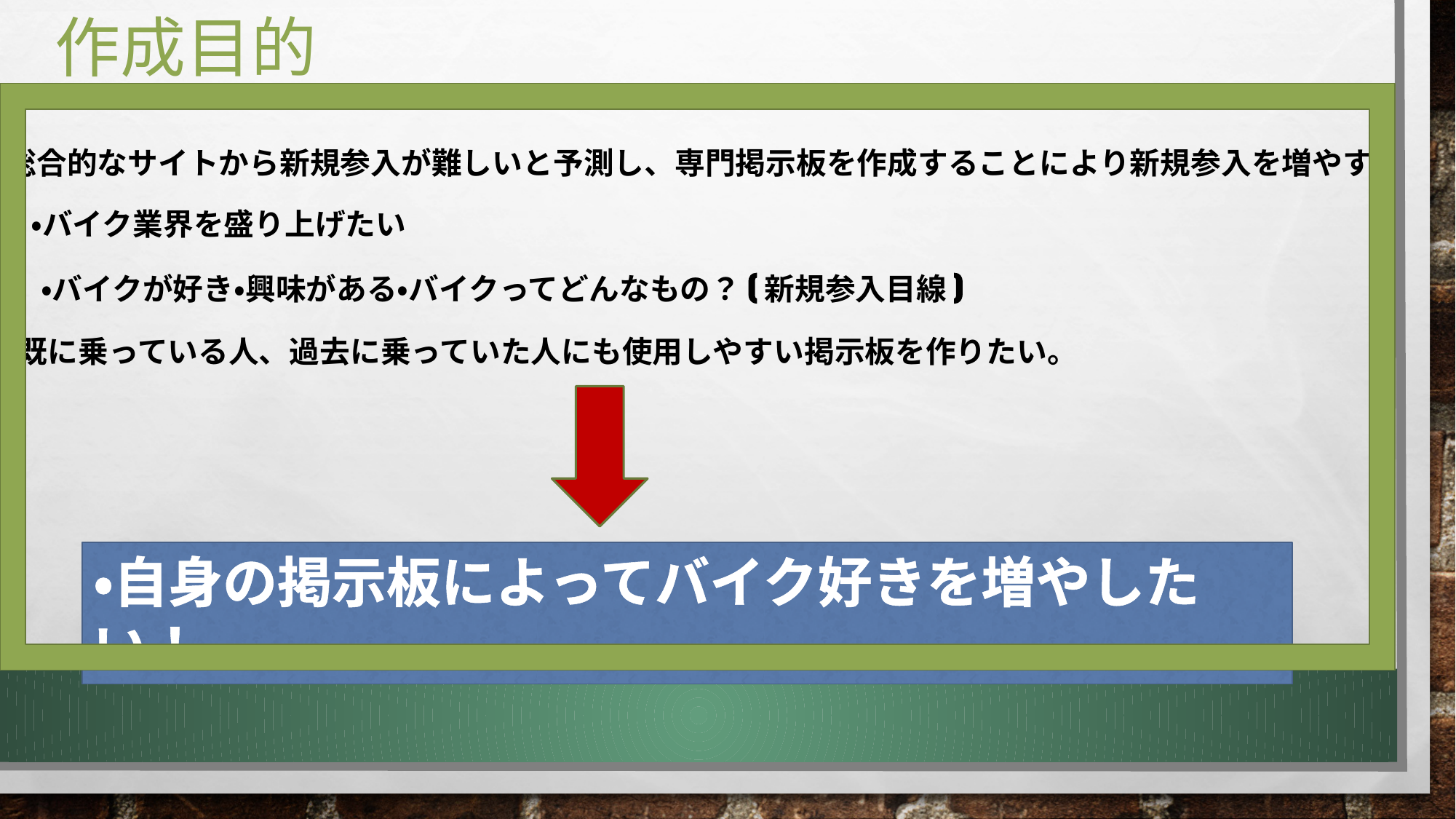

# 作成目的

・総合的なサイトから新規参入が難しいと予測し、専門掲示板を作成することにより新規参入を増やす。
・バイク業界を盛り上げたい
・バイクが好き・興味がある・バイクってどんなもの？(新規参入目線)
・既に乗っている人、過去に乗っていた人にも使用しやすい掲示板を作りたい。

・自身の掲示板によってバイク好きを増やしたい！